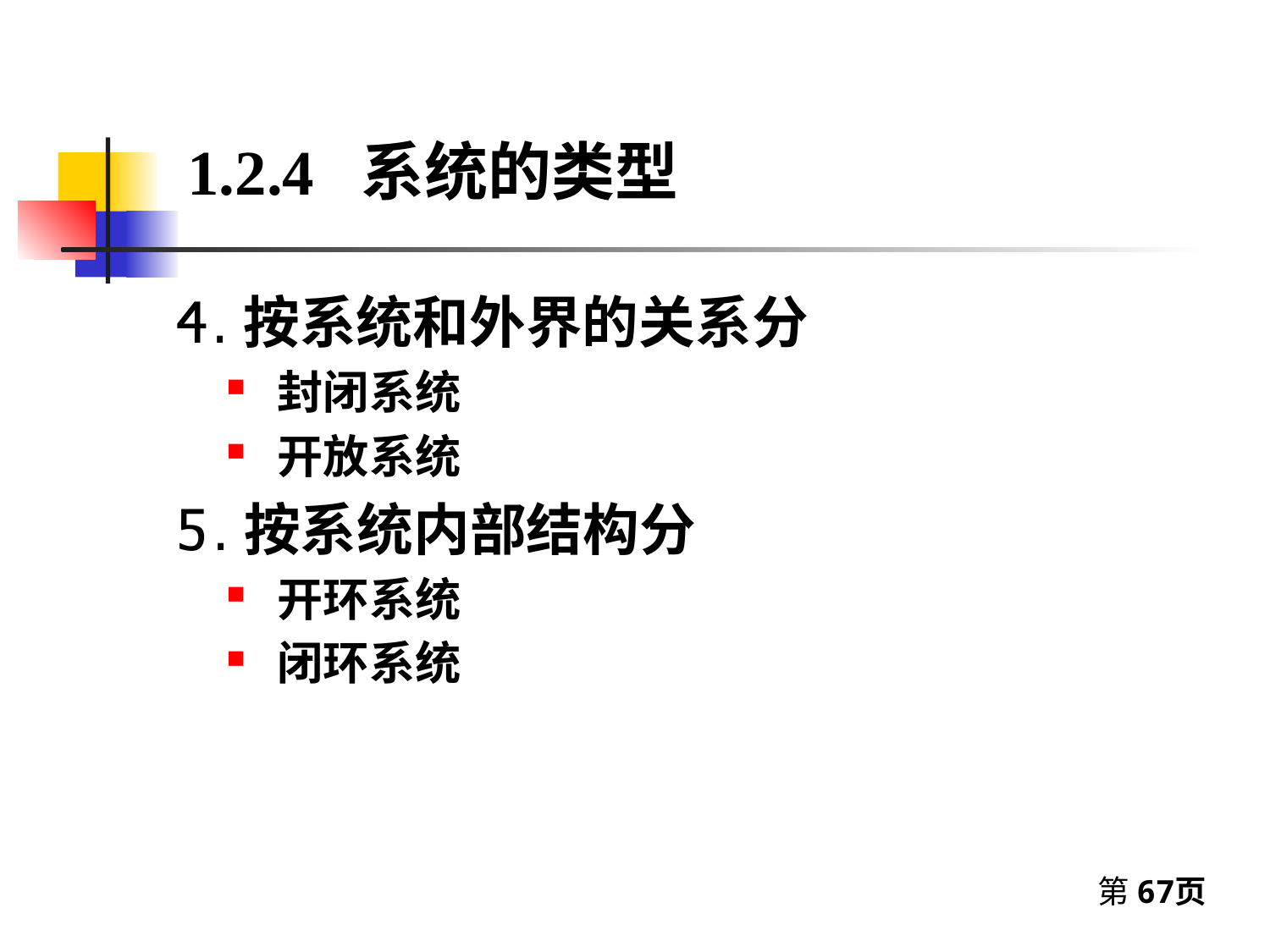

1.2.4  系统的类型
4.按系统和外界的关系分
封闭系统
开放系统
5.按系统内部结构分
开环系统
闭环系统